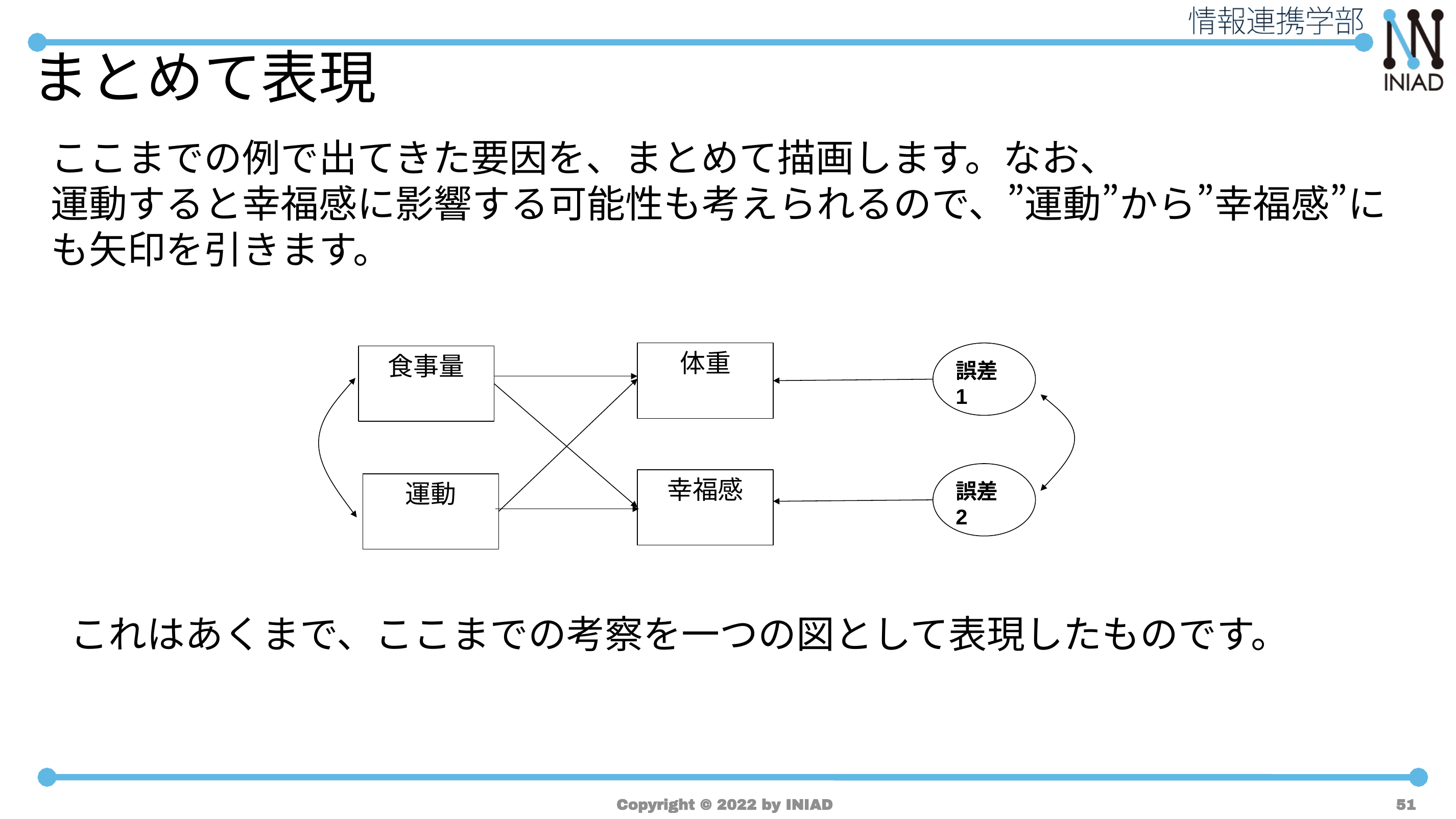

# まとめて表現
ここまでの例で出てきた要因を、まとめて描画します。なお、
運動すると幸福感に影響する可能性も考えられるので、”運動”から”幸福感”にも矢印を引きます。
体重
誤差1
食事量

誤差2
幸福感
運動
これはあくまで、ここまでの考察を一つの図として表現したものです。

Copyright © 2022 by INIAD
51